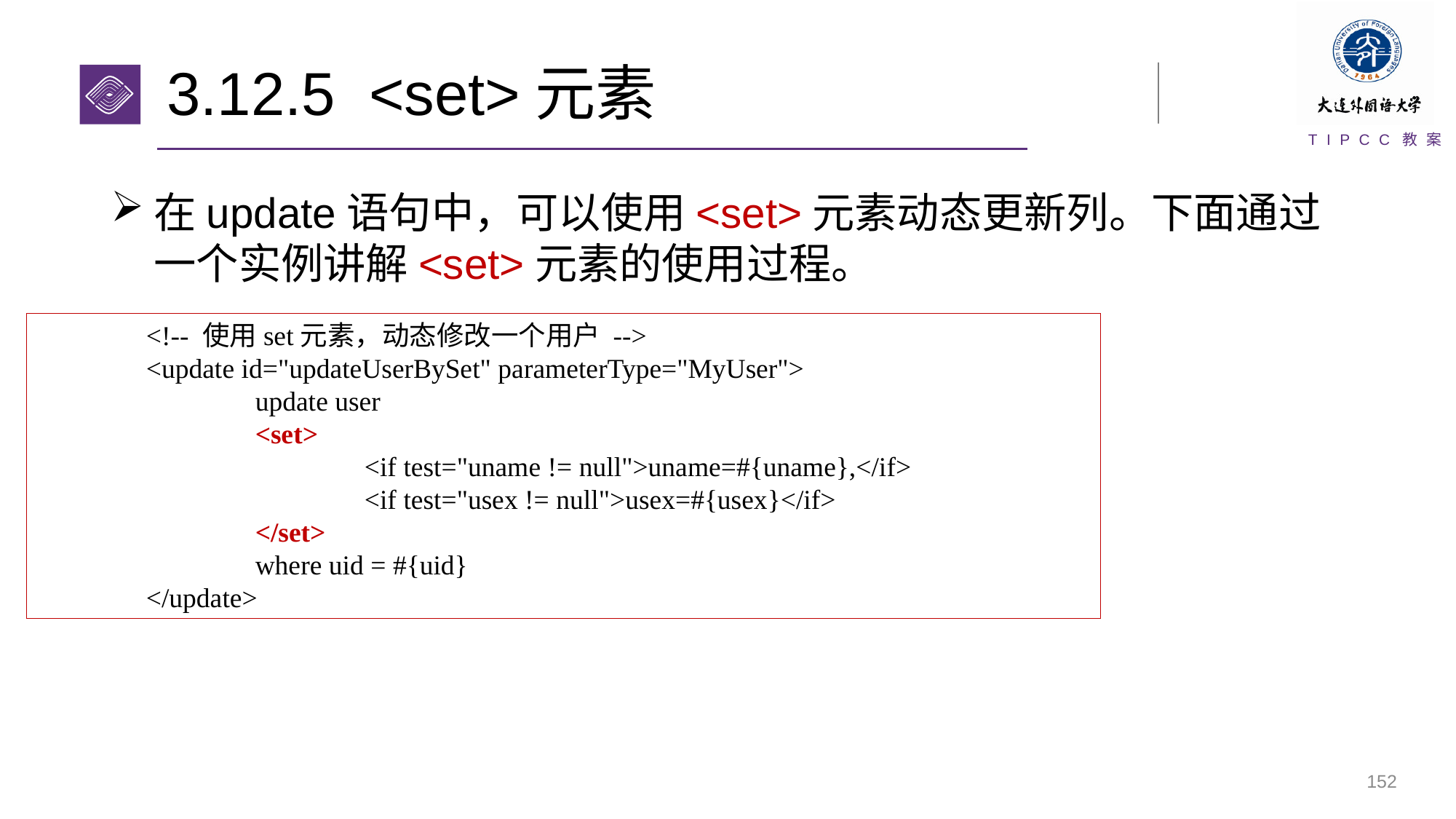

# 3.12.5  <set>元素
在update语句中，可以使用<set>元素动态更新列。下面通过一个实例讲解<set>元素的使用过程。
	<!-- 使用set元素，动态修改一个用户 -->
	<update id="updateUserBySet" parameterType="MyUser">
		update user
		<set>
			<if test="uname != null">uname=#{uname},</if>
			<if test="usex != null">usex=#{usex}</if>
		</set>
		where uid = #{uid}
	</update>
152